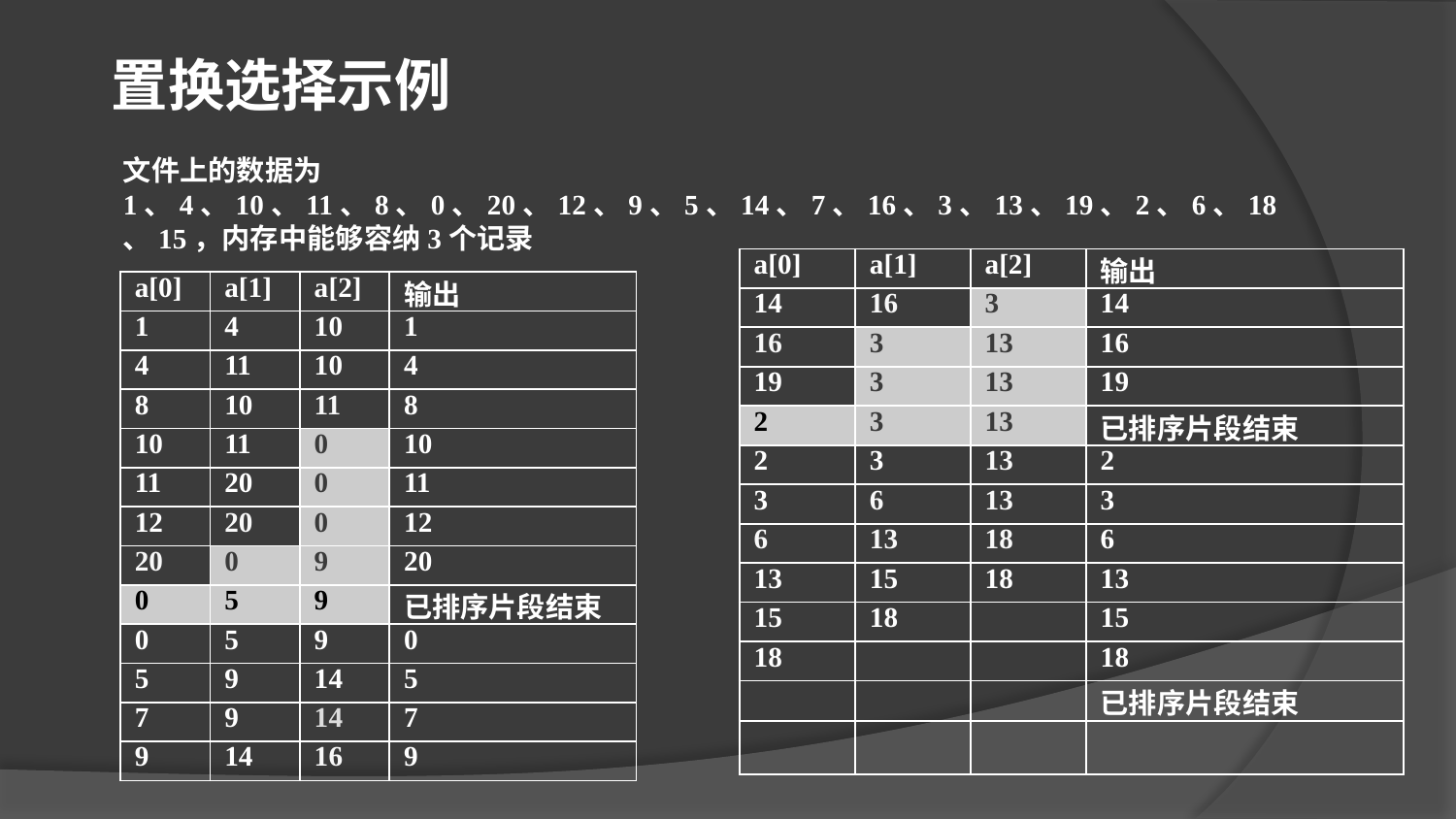

置换选择示例
文件上的数据为1、4、10、11、8、0、20、12、9、5、14、7、16、3、13、19、2、6、18、15，内存中能够容纳3个记录
| a[0] | a[1] | a[2] | 输出 |
| --- | --- | --- | --- |
| 14 | 16 | 3 | 14 |
| 16 | 3 | 13 | 16 |
| 19 | 3 | 13 | 19 |
| 2 | 3 | 13 | 已排序片段结束 |
| 2 | 3 | 13 | 2 |
| 3 | 6 | 13 | 3 |
| 6 | 13 | 18 | 6 |
| 13 | 15 | 18 | 13 |
| 15 | 18 |  | 15 |
| 18 |  |  | 18 |
|  |  |  | 已排序片段结束 |
|  |  |  |  |
| a[0] | a[1] | a[2] | 输出 |
| --- | --- | --- | --- |
| 1 | 4 | 10 | 1 |
| 4 | 11 | 10 | 4 |
| 8 | 10 | 11 | 8 |
| 10 | 11 | 0 | 10 |
| 11 | 20 | 0 | 11 |
| 12 | 20 | 0 | 12 |
| 20 | 0 | 9 | 20 |
| 0 | 5 | 9 | 已排序片段结束 |
| 0 | 5 | 9 | 0 |
| 5 | 9 | 14 | 5 |
| 7 | 9 | 14 | 7 |
| 9 | 14 | 16 | 9 |